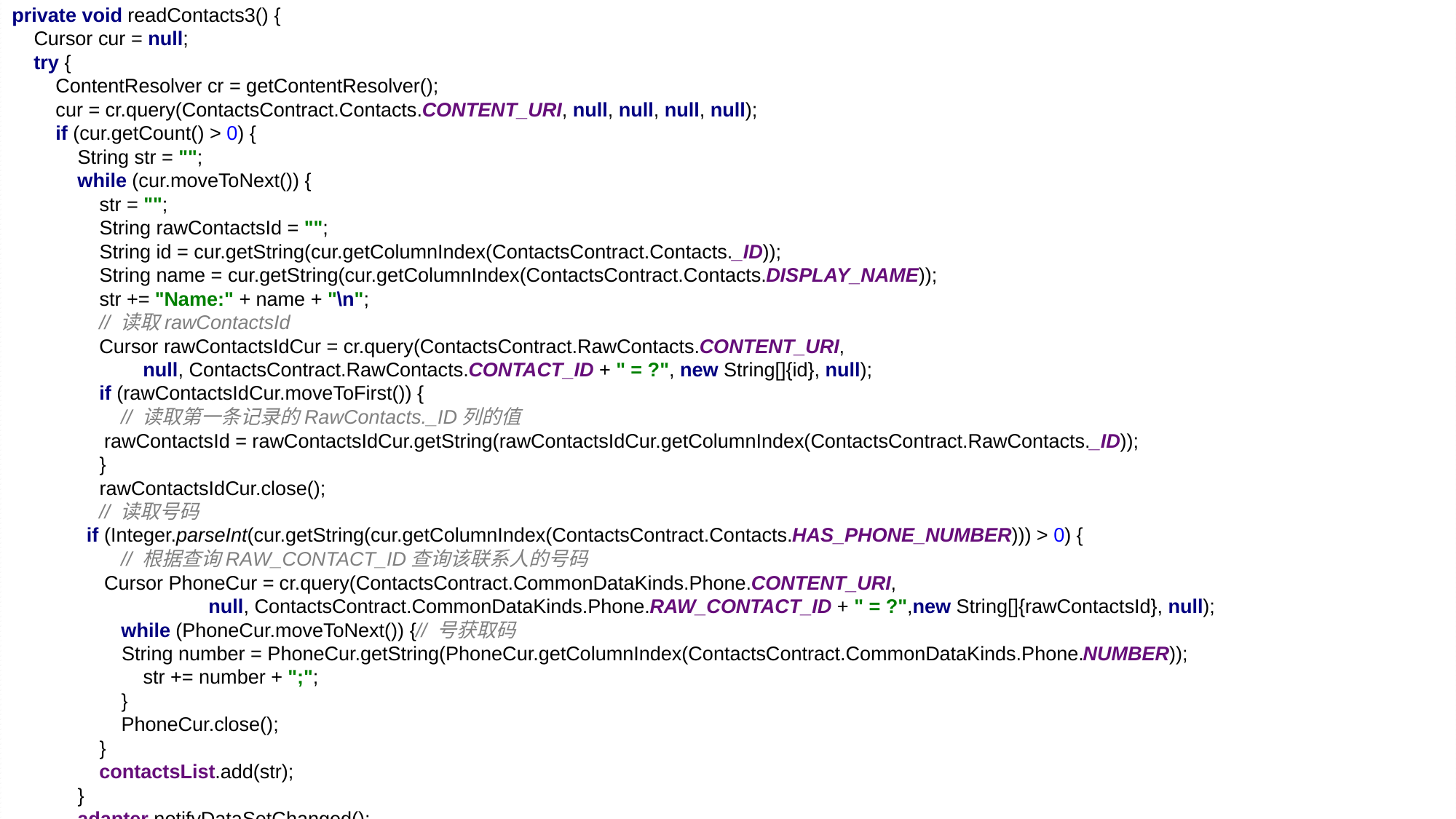

private void readContacts3() {
    Cursor cur = null;
    try {
        ContentResolver cr = getContentResolver();
        cur = cr.query(ContactsContract.Contacts.CONTENT_URI, null, null, null, null);
        if (cur.getCount() > 0) {
            String str = "";
            while (cur.moveToNext()) {
                str = "";
                String rawContactsId = "";
                String id = cur.getString(cur.getColumnIndex(ContactsContract.Contacts._ID));
                String name = cur.getString(cur.getColumnIndex(ContactsContract.Contacts.DISPLAY_NAME));
                str += "Name:" + name + "\n";
                // 读取rawContactsId
                Cursor rawContactsIdCur = cr.query(ContactsContract.RawContacts.CONTENT_URI,
                        null, ContactsContract.RawContacts.CONTACT_ID + " = ?", new String[]{id}, null);
                if (rawContactsIdCur.moveToFirst()) {
                    // 读取第一条记录的RawContacts._ID列的值
                    rawContactsId = rawContactsIdCur.getString(rawContactsIdCur.getColumnIndex(ContactsContract.RawContacts._ID));
                }
                rawContactsIdCur.close();
                // 读取号码
                if (Integer.parseInt(cur.getString(cur.getColumnIndex(ContactsContract.Contacts.HAS_PHONE_NUMBER))) > 0) {
                    // 根据查询RAW_CONTACT_ID查询该联系人的号码
                    Cursor PhoneCur = cr.query(ContactsContract.CommonDataKinds.Phone.CONTENT_URI,
                                    null, ContactsContract.CommonDataKinds.Phone.RAW_CONTACT_ID + " = ?",new String[]{rawContactsId}, null);
                    while (PhoneCur.moveToNext()) {// 号获取码
                        String number = PhoneCur.getString(PhoneCur.getColumnIndex(ContactsContract.CommonDataKinds.Phone.NUMBER));
                        str += number + ";";
                    }
                    PhoneCur.close();
                }
                contactsList.add(str);
            }
            adapter.notifyDataSetChanged();
        }
    }catch (Exception e) {
        e.printStackTrace();
    } finally {
        if (cur != null) {
            cur.close();
        }
    }
}